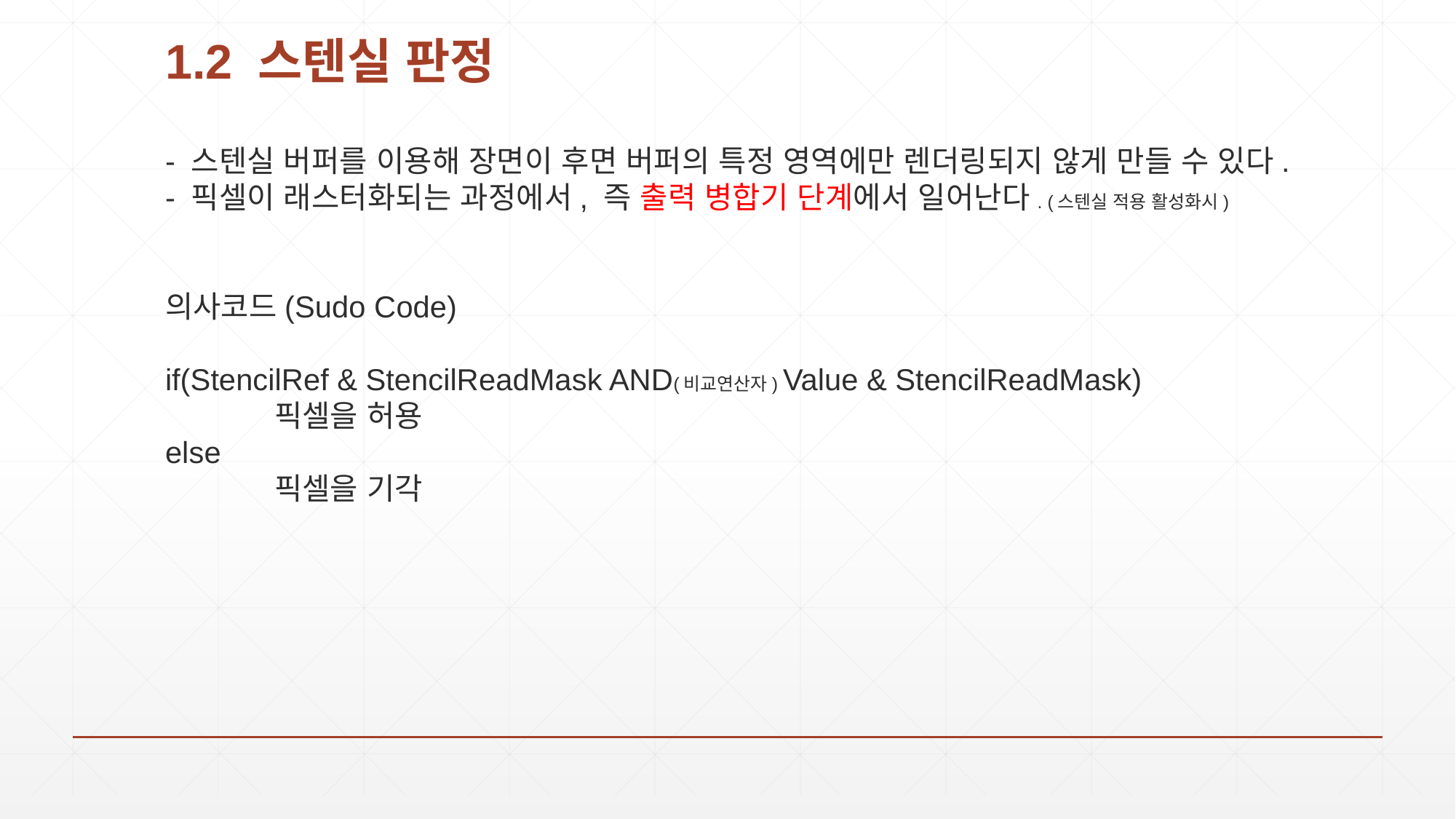

# 1.2 스텐실 판정
- 스텐실 버퍼를 이용해 장면이 후면 버퍼의 특정 영역에만 렌더링되지 않게 만들 수 있다.
- 픽셀이 래스터화되는 과정에서, 즉 출력 병합기 단계에서 일어난다. (스텐실 적용 활성화시)

의사코드(Sudo Code)

if(StencilRef & StencilReadMask AND(비교연산자) Value & StencilReadMask)
	픽셀을 허용
else
	픽셀을 기각